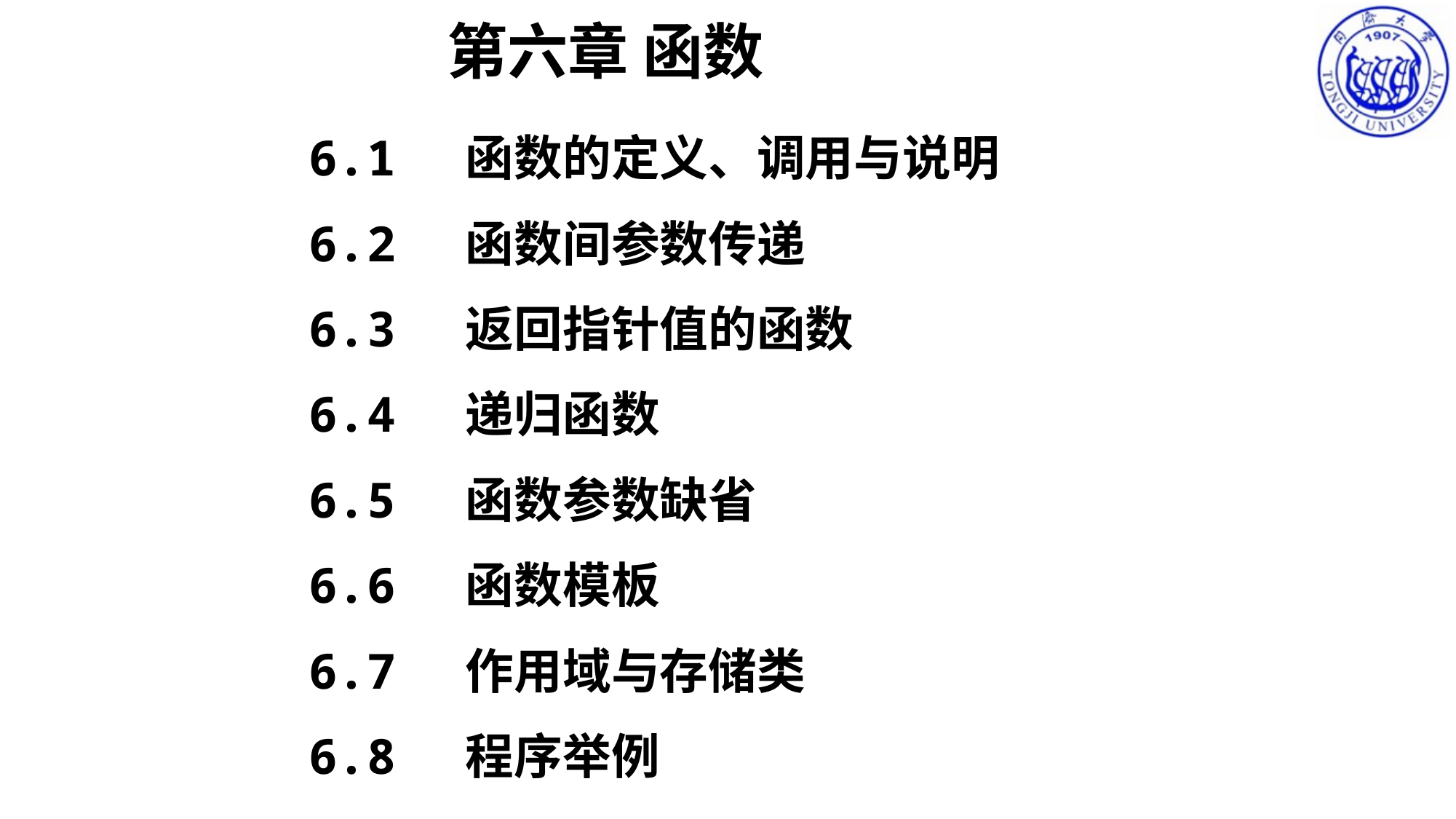

# 第六章 函数
6.1  函数的定义、调用与说明
6.2  函数间参数传递
6.3  返回指针值的函数
6.4  递归函数
6.5  函数参数缺省
6.6  函数模板
6.7  作用域与存储类
6.8  程序举例